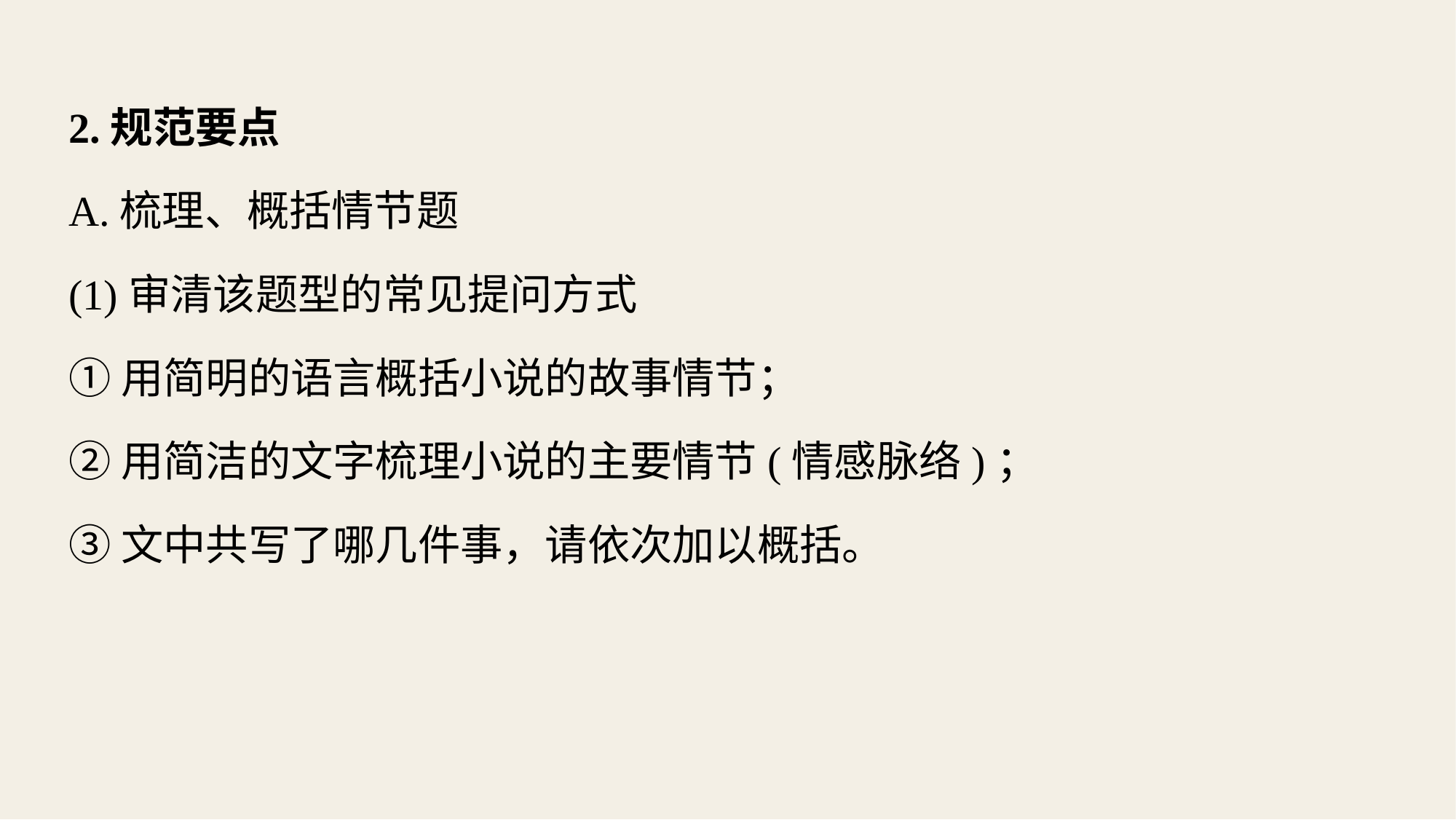

2.规范要点
A.梳理、概括情节题
(1)审清该题型的常见提问方式
①用简明的语言概括小说的故事情节；
②用简洁的文字梳理小说的主要情节(情感脉络)；
③文中共写了哪几件事，请依次加以概括。